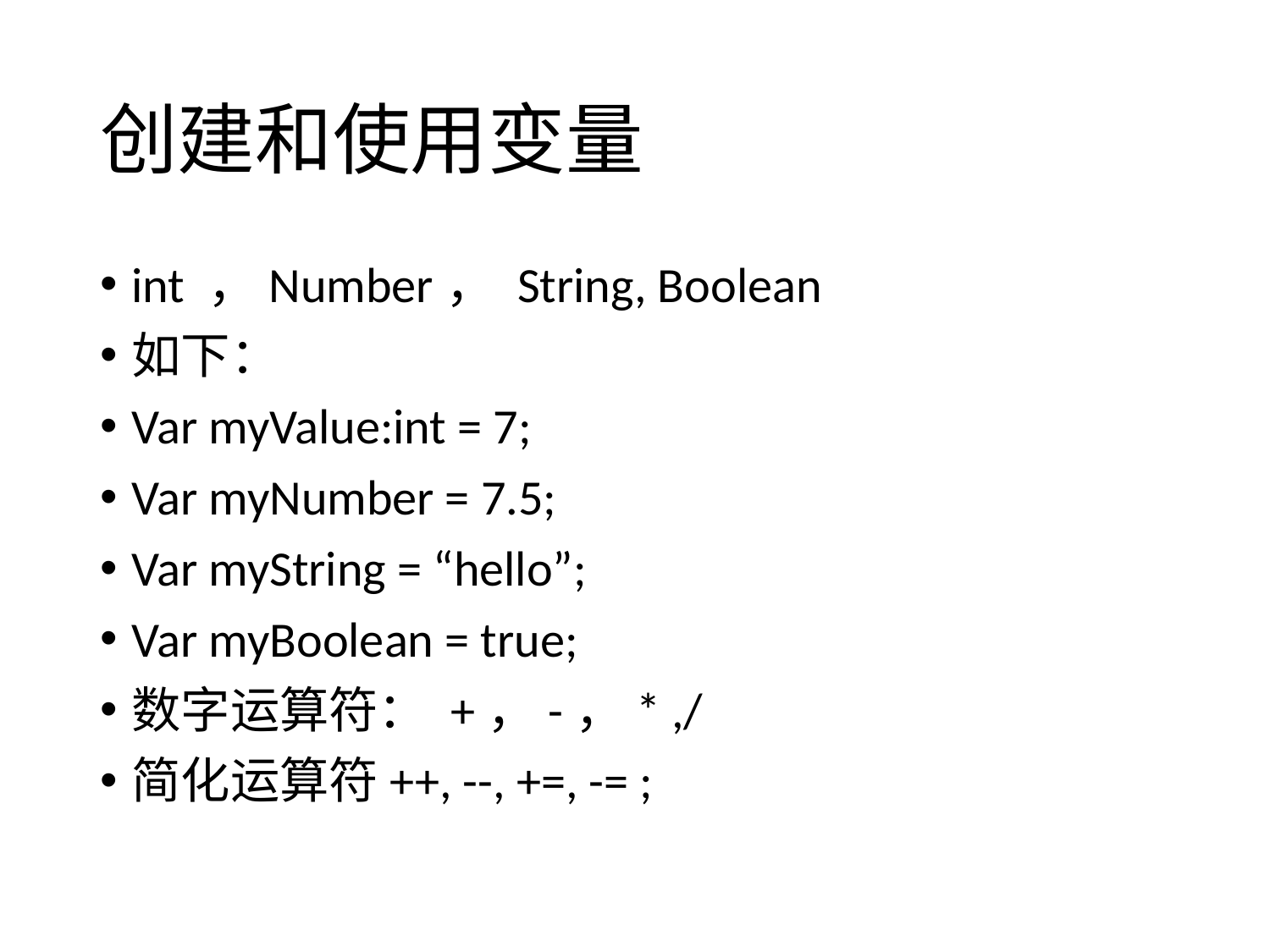

# 创建和使用变量
int ，Number， String, Boolean
如下：
Var myValue:int = 7;
Var myNumber = 7.5;
Var myString = “hello”;
Var myBoolean = true;
数字运算符： +，-，* ,/
简化运算符++, --, +=, -= ;